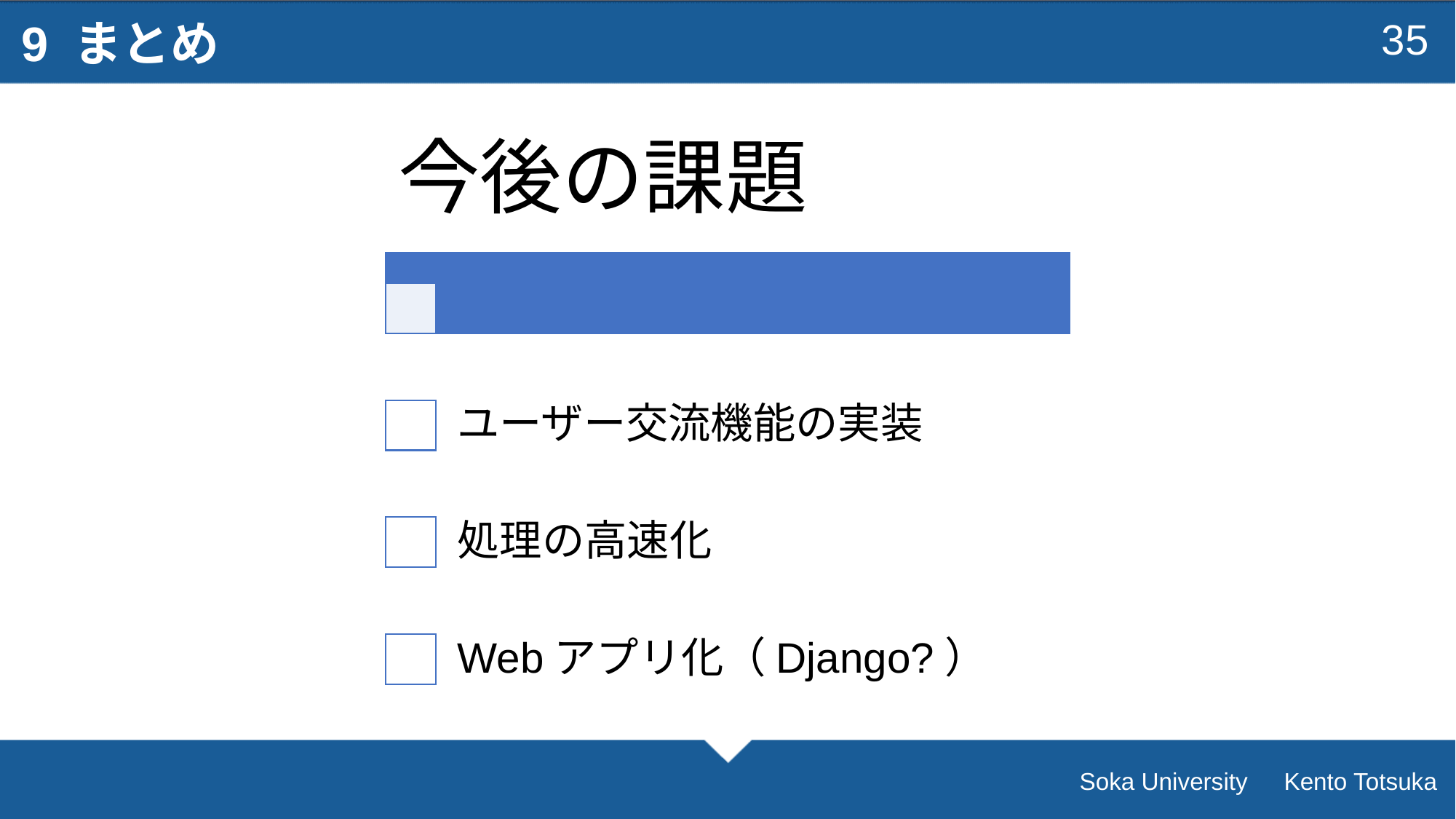

9 まとめ
35
今後の課題
ユーザー交流機能の実装
処理の高速化
Webアプリ化（Django?）
Soka University　Kento Totsuka